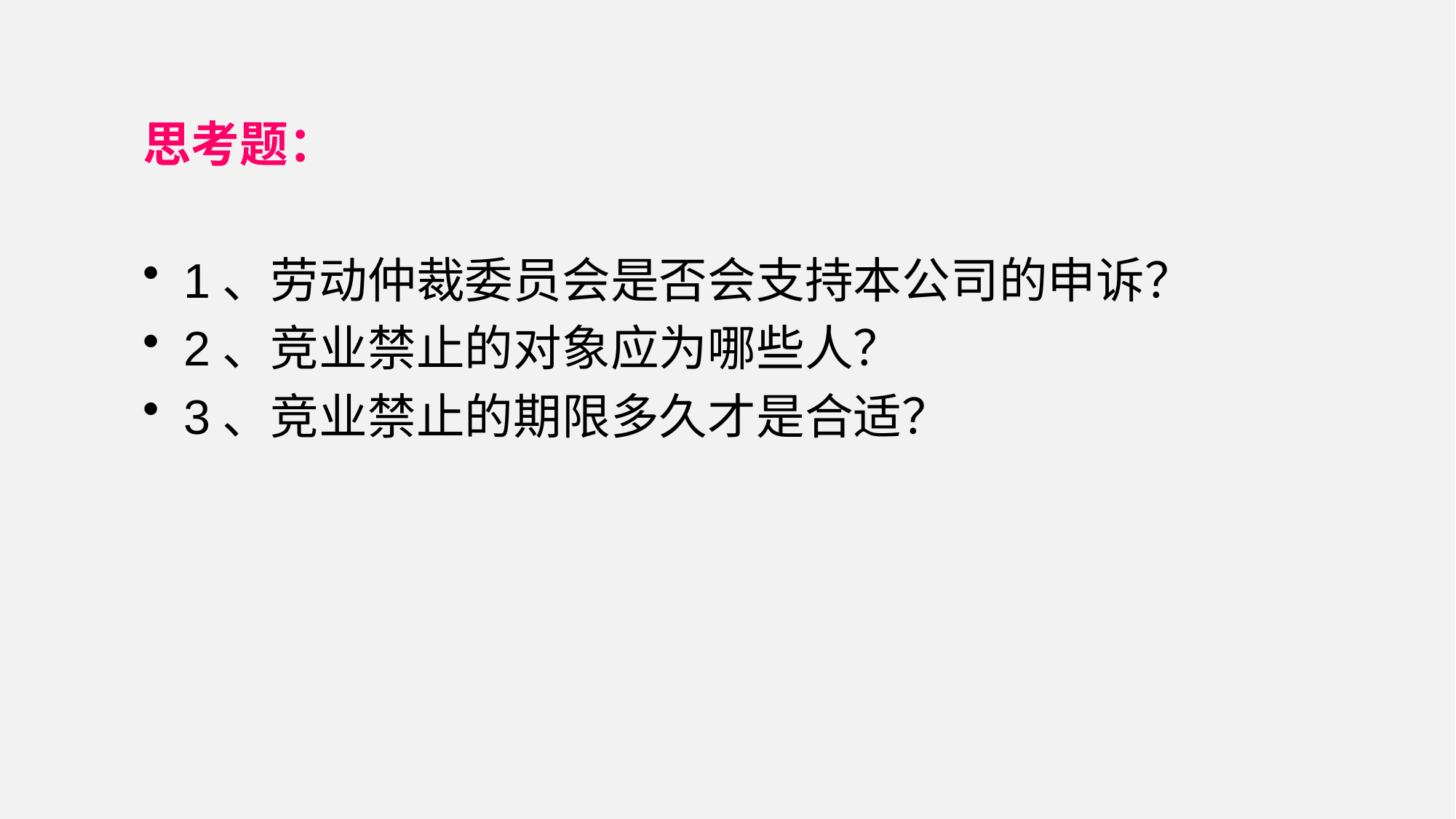

思考题：

1、劳动仲裁委员会是否会支持本公司的申诉？
2、竞业禁止的对象应为哪些人？
3、竞业禁止的期限多久才是合适？